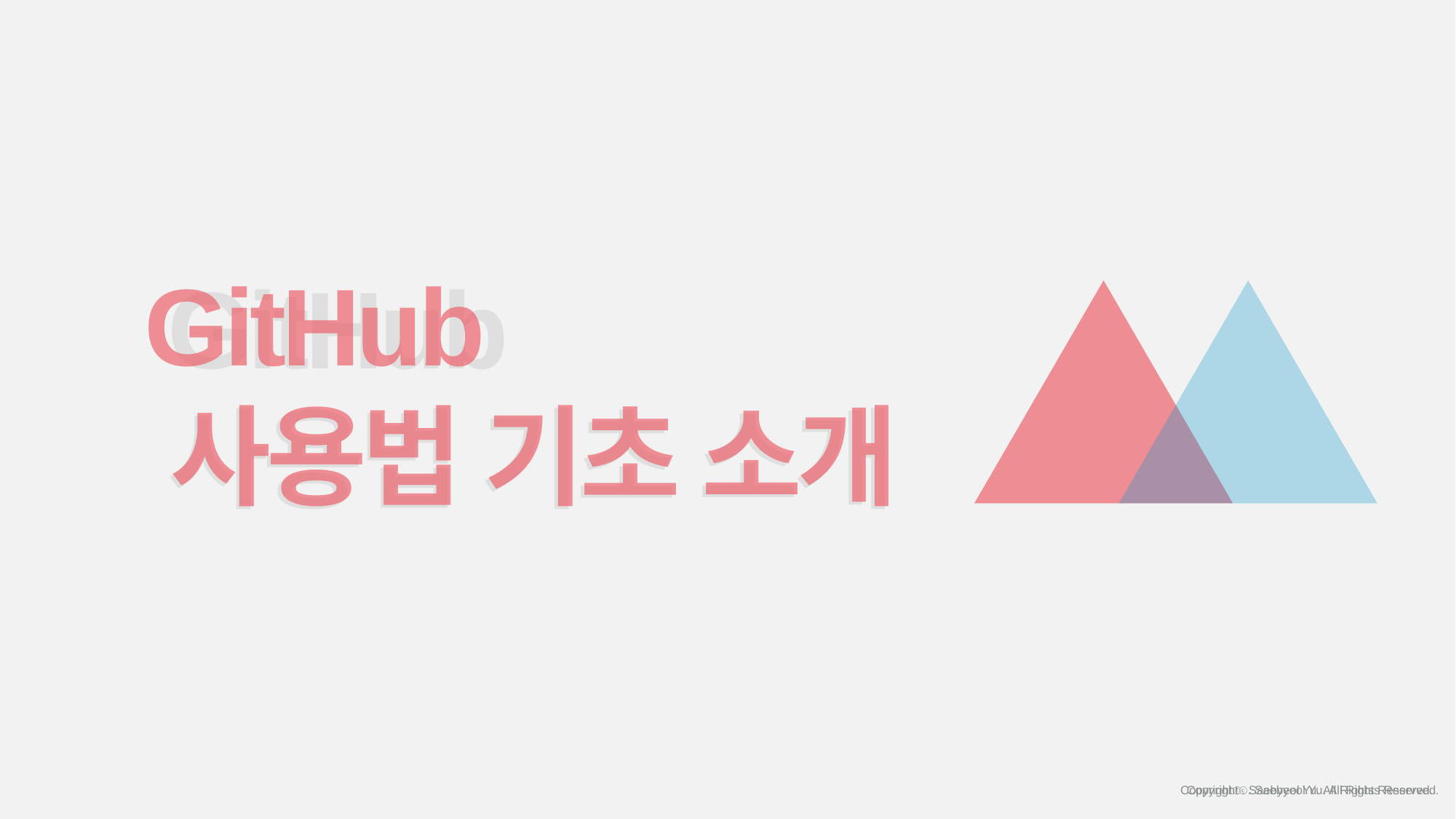

GitHub
 사용법 기초 소개
GitHub
사용법 기초 소개

Copyrightⓒ. Saebyeol Yu. All Rights Reserved.